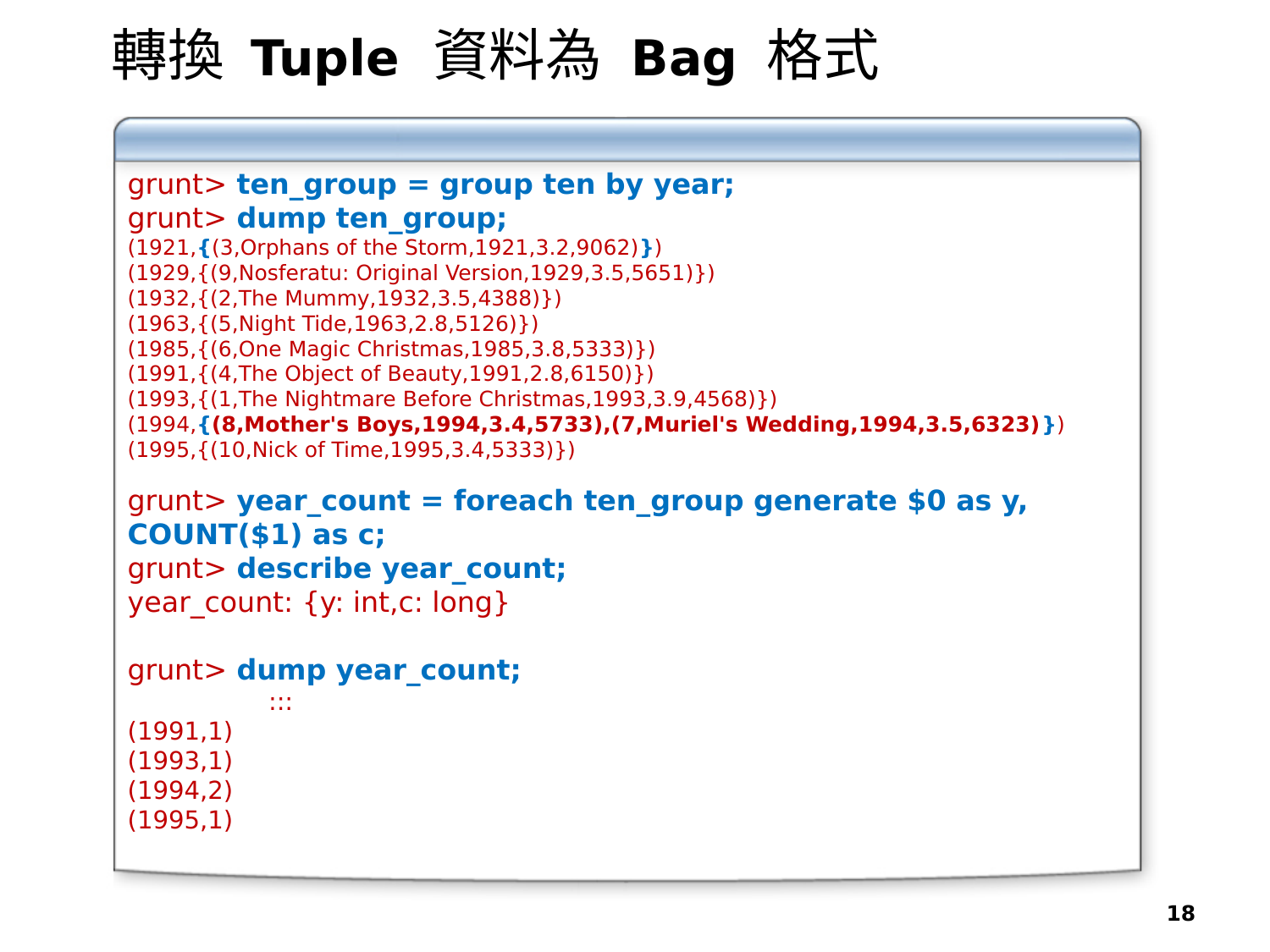

轉換 Tuple 資料為 Bag 格式
grunt> ten_group = group ten by year;
grunt> dump ten_group;
(1921,{(3,Orphans of the Storm,1921,3.2,9062)})
(1929,{(9,Nosferatu: Original Version,1929,3.5,5651)})
(1932,{(2,The Mummy,1932,3.5,4388)})
(1963,{(5,Night Tide,1963,2.8,5126)})
(1985,{(6,One Magic Christmas,1985,3.8,5333)})
(1991,{(4,The Object of Beauty,1991,2.8,6150)})
(1993,{(1,The Nightmare Before Christmas,1993,3.9,4568)})
(1994,{(8,Mother's Boys,1994,3.4,5733),(7,Muriel's Wedding,1994,3.5,6323)})
(1995,{(10,Nick of Time,1995,3.4,5333)})

grunt> year_count = foreach ten_group generate $0 as y, COUNT($1) as c;
grunt> describe year_count;
year_count: {y: int,c: long}

grunt> dump year_count;
                  :::
(1991,1)
(1993,1)
(1994,2)
(1995,1)
18